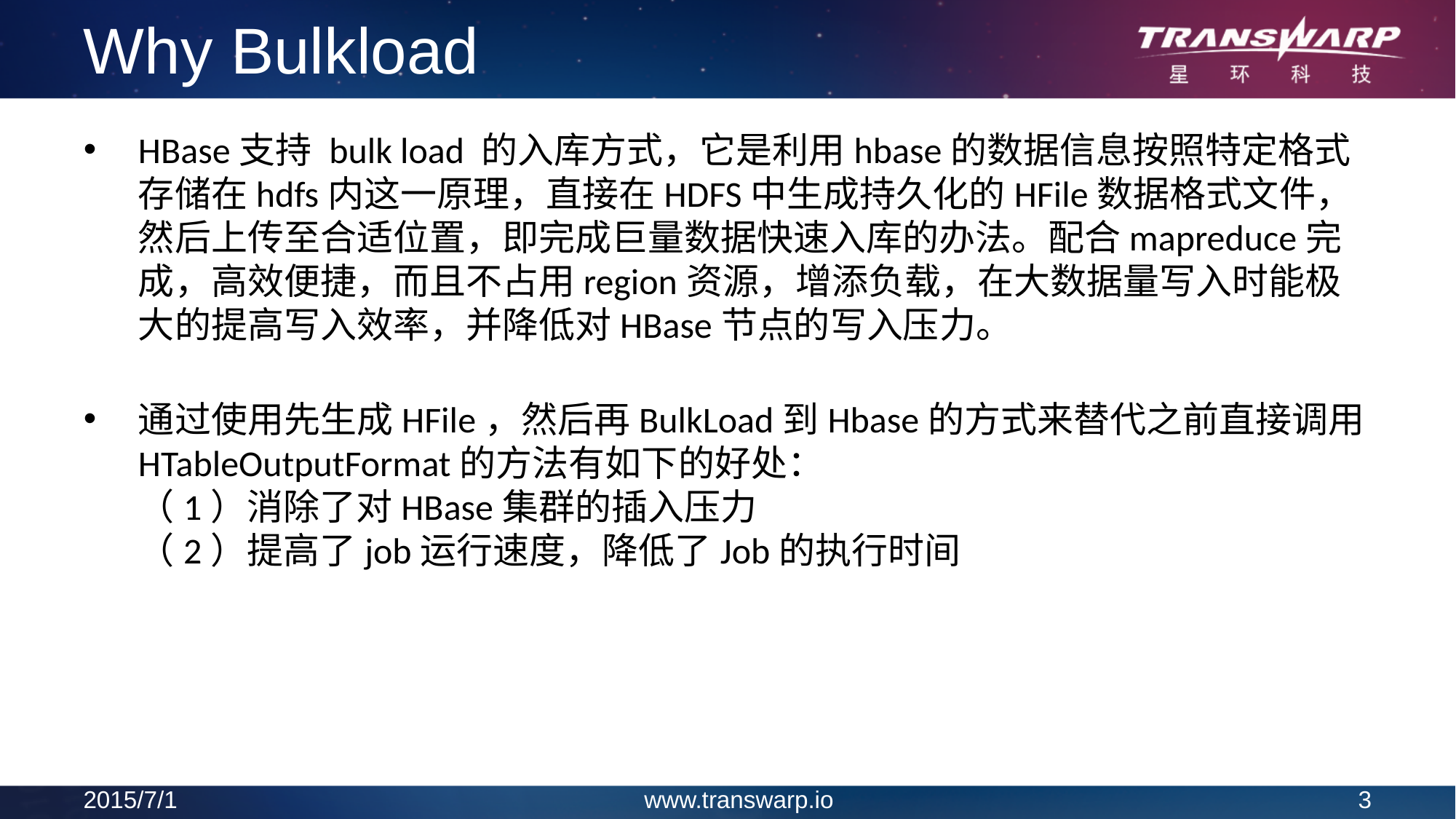

# Why Bulkload
HBase支持 bulk load 的入库方式，它是利用hbase的数据信息按照特定格式存储在hdfs内这一原理，直接在HDFS中生成持久化的HFile数据格式文件，然后上传至合适位置，即完成巨量数据快速入库的办法。配合mapreduce完成，高效便捷，而且不占用region资源，增添负载，在大数据量写入时能极大的提高写入效率，并降低对HBase节点的写入压力。
通过使用先生成HFile，然后再BulkLoad到Hbase的方式来替代之前直接调用HTableOutputFormat的方法有如下的好处：
（1）消除了对HBase集群的插入压力
（2）提高了job运行速度，降低了Job的执行时间